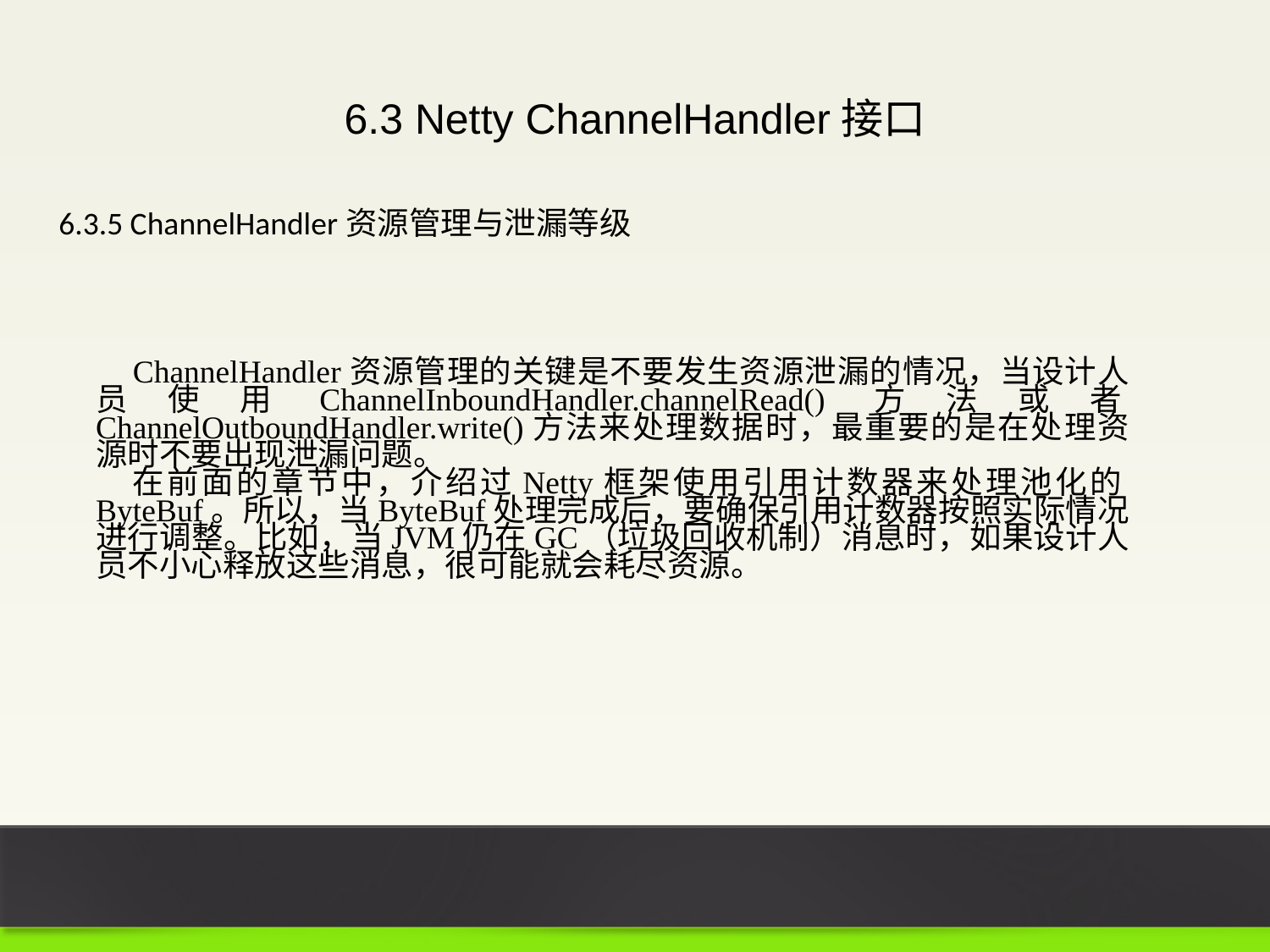

6.3 Netty ChannelHandler接口
6.3.5 ChannelHandler资源管理与泄漏等级
ChannelHandler资源管理的关键是不要发生资源泄漏的情况，当设计人员使用ChannelInboundHandler.channelRead()方法或者ChannelOutboundHandler.write()方法来处理数据时，最重要的是在处理资源时不要出现泄漏问题。
在前面的章节中，介绍过Netty框架使用引用计数器来处理池化的ByteBuf。所以，当ByteBuf处理完成后，要确保引用计数器按照实际情况进行调整。比如，当JVM仍在GC（垃圾回收机制）消息时，如果设计人员不小心释放这些消息，很可能就会耗尽资源。